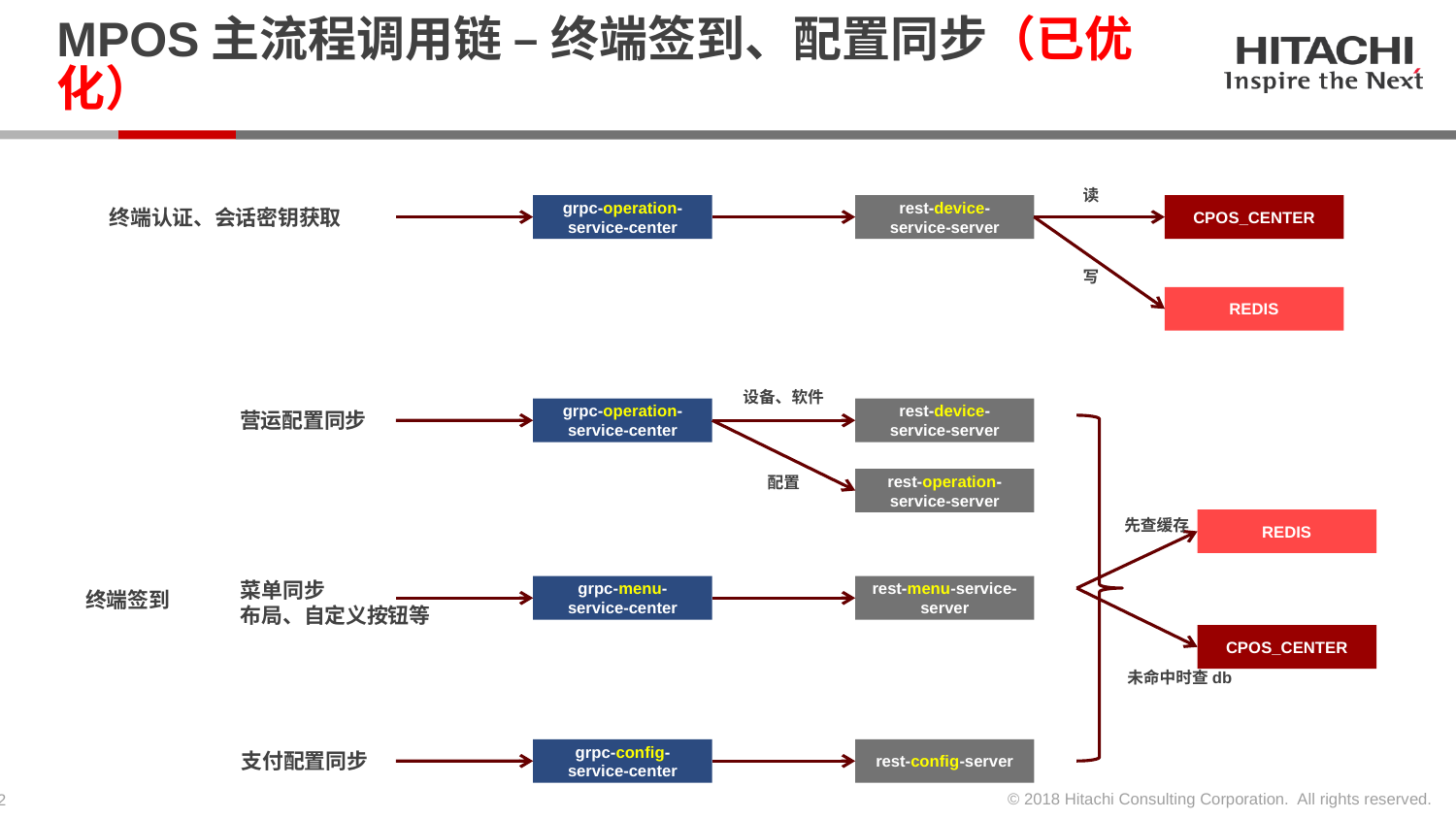

# MPOS主流程调用链 – 终端签到、配置同步（已优化）
读
grpc-operation-service-center
rest-device-service-server
CPOS_CENTER
终端认证、会话密钥获取
写
REDIS
设备、软件
grpc-operation-service-center
rest-device-service-server
营运配置同步

配置
rest-operation-service-server
先查缓存
REDIS
菜单同步
布局、自定义按钮等
grpc-menu-service-center
rest-menu-service-server
终端签到
CPOS_CENTER
未命中时查db
grpc-config-service-center
rest-config-server
支付配置同步